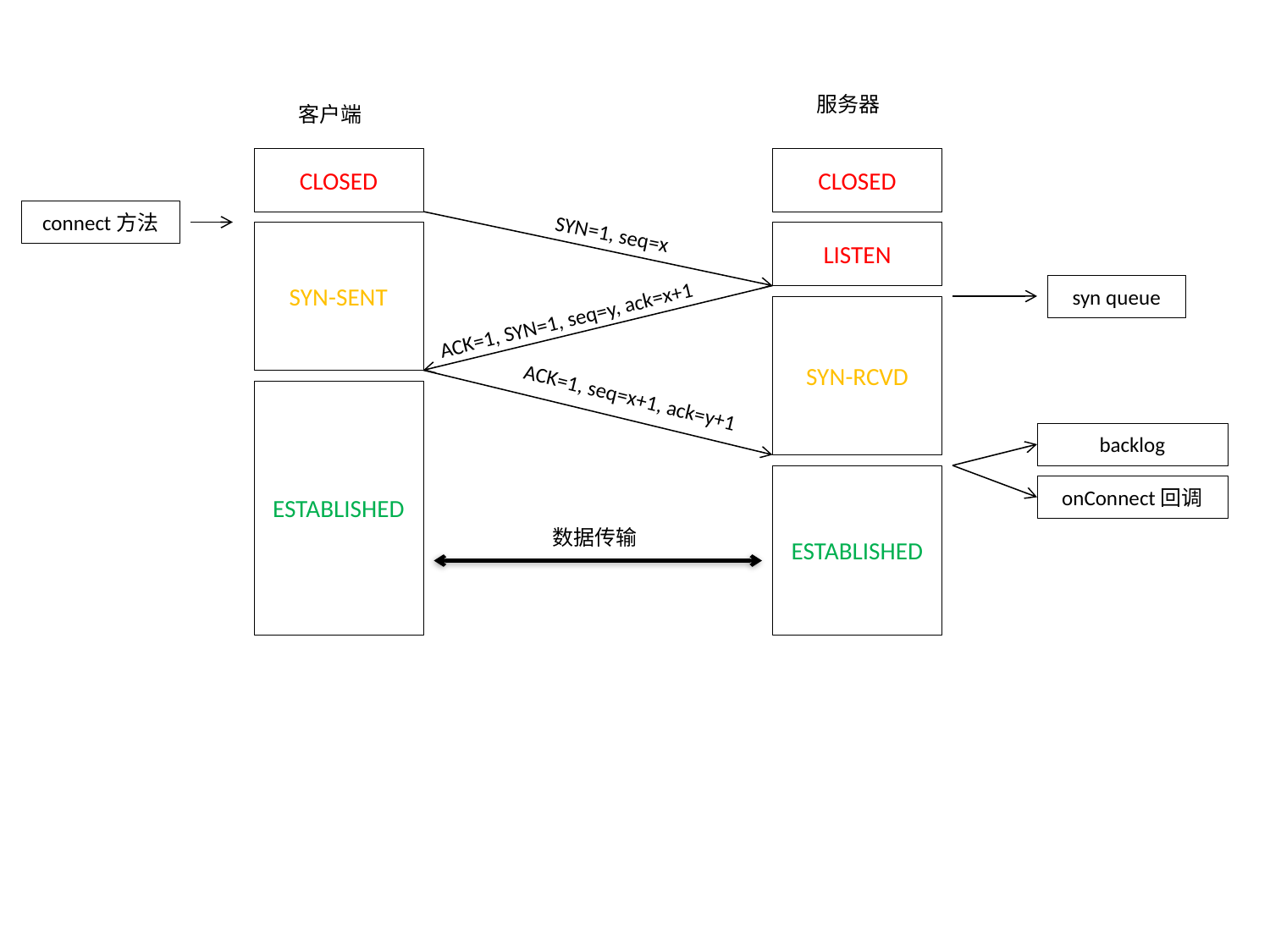

服务器
客户端
CLOSED
CLOSED
connect方法
SYN=1, seq=x
SYN-SENT
LISTEN
syn queue
SYN-RCVD
ACK=1, SYN=1, seq=y, ack=x+1
ESTABLISHED
ACK=1, seq=x+1, ack=y+1
backlog
ESTABLISHED
onConnect回调
数据传输